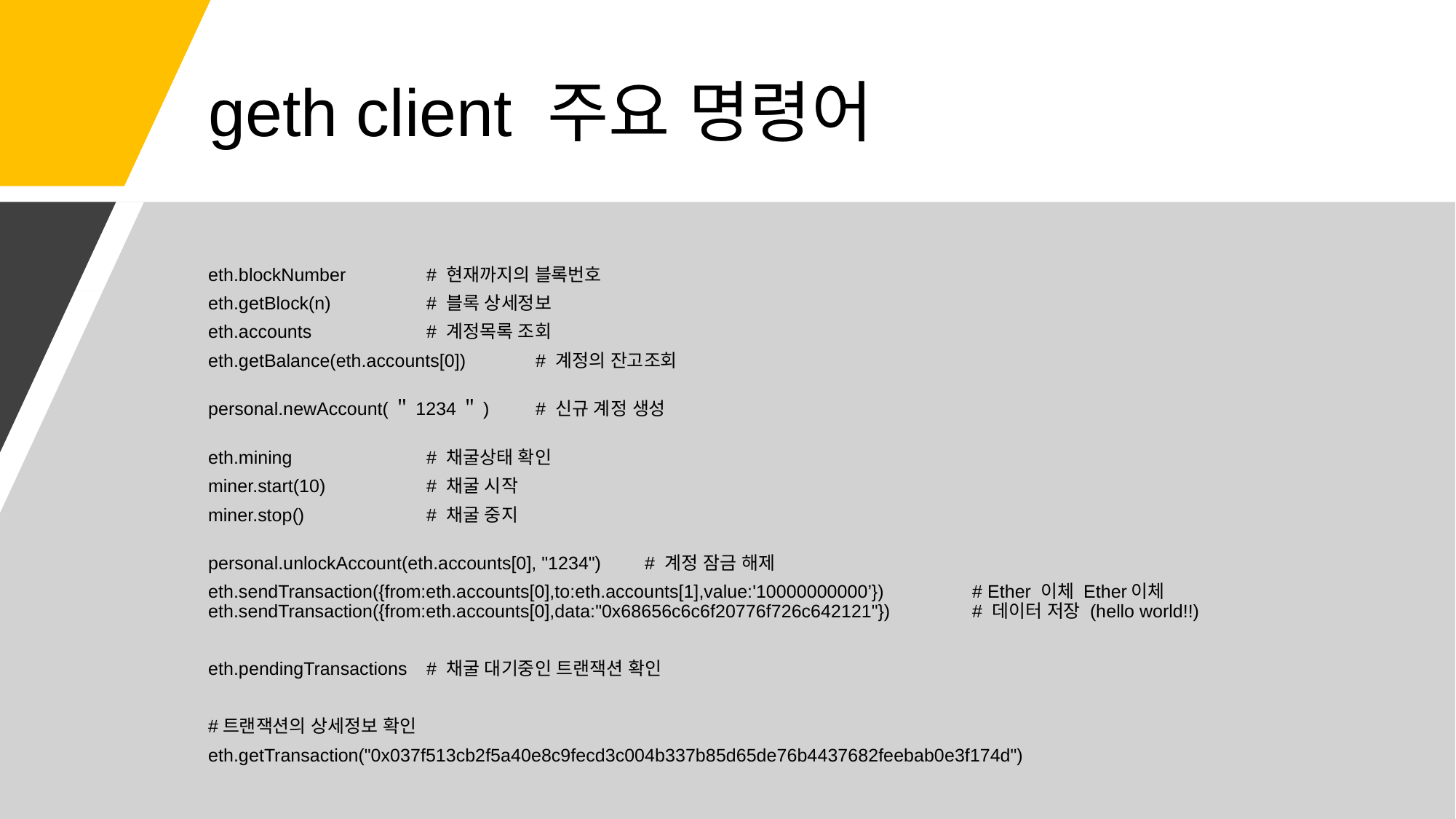

geth client 주요 명령어

eth.blockNumber	# 현재까지의 블록번호
eth.getBlock(n)	# 블록 상세정보
eth.accounts		# 계정목록 조회
eth.getBalance(eth.accounts[0])	# 계정의 잔고조회
personal.newAccount(＂1234＂)	# 신규 계정 생성
eth.mining		# 채굴상태 확인
miner.start(10) 	# 채굴 시작
miner.stop()		# 채굴 중지
personal.unlockAccount(eth.accounts[0], "1234")	# 계정 잠금 해제
eth.sendTransaction({from:eth.accounts[0],to:eth.accounts[1],value:'10000000000’})	# Ether 이체 Ether이체eth.sendTransaction({from:eth.accounts[0],data:"0x68656c6c6f20776f726c642121"})	# 데이터 저장 (hello world!!)

eth.pendingTransactions	# 채굴 대기중인 트랜잭션 확인

#트랜잭션의 상세정보 확인
eth.getTransaction("0x037f513cb2f5a40e8c9fecd3c004b337b85d65de76b4437682feebab0e3f174d")